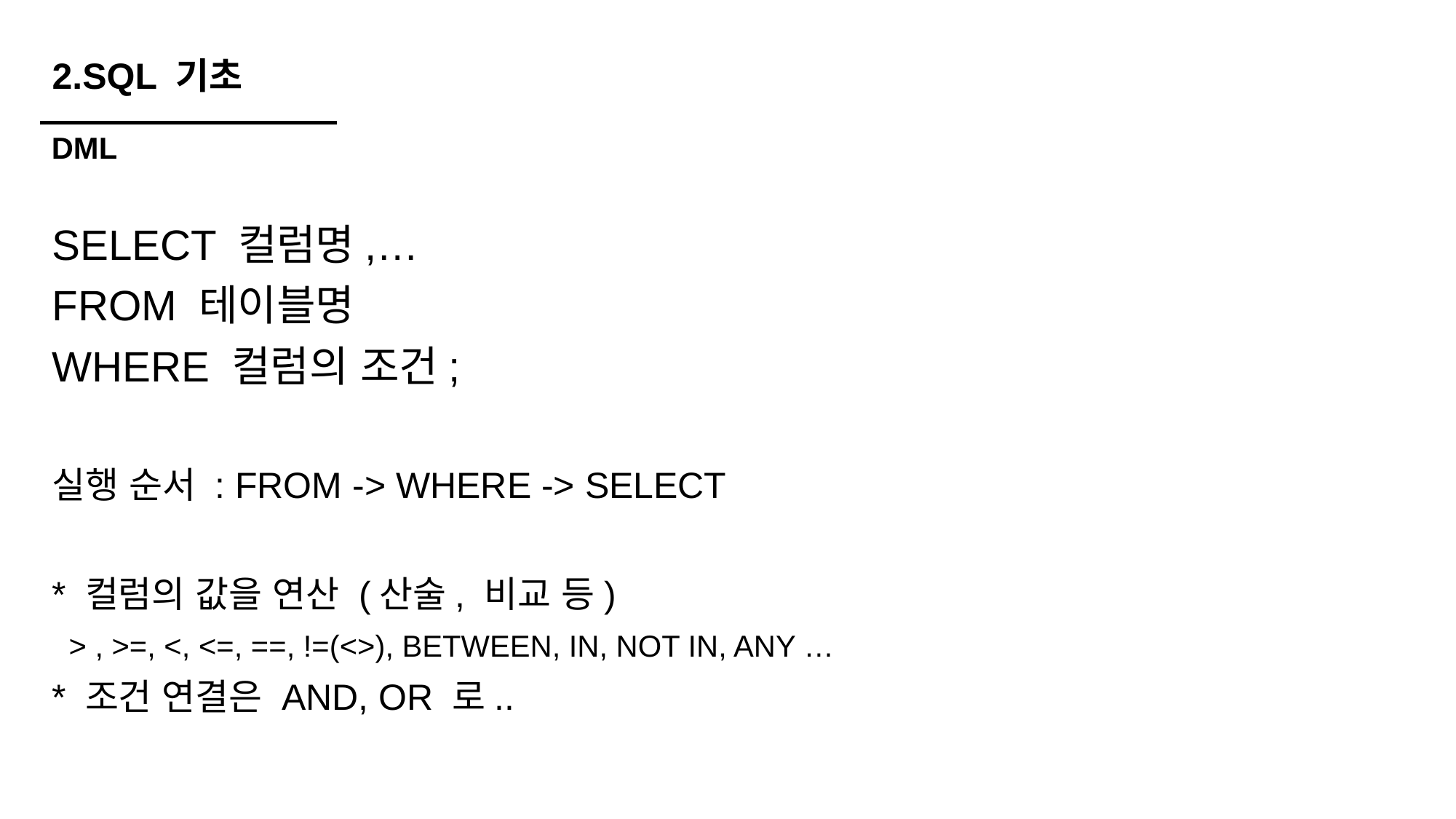

# 2.SQL 기초
DML
SELECT 컬럼명,…
FROM 테이블명
WHERE 컬럼의 조건;

실행 순서 : FROM -> WHERE -> SELECT

* 컬럼의 값을 연산 (산술, 비교 등)
  > , >=, <, <=, ==, !=(<>), BETWEEN, IN, NOT IN, ANY …
* 조건 연결은 AND, OR 로..